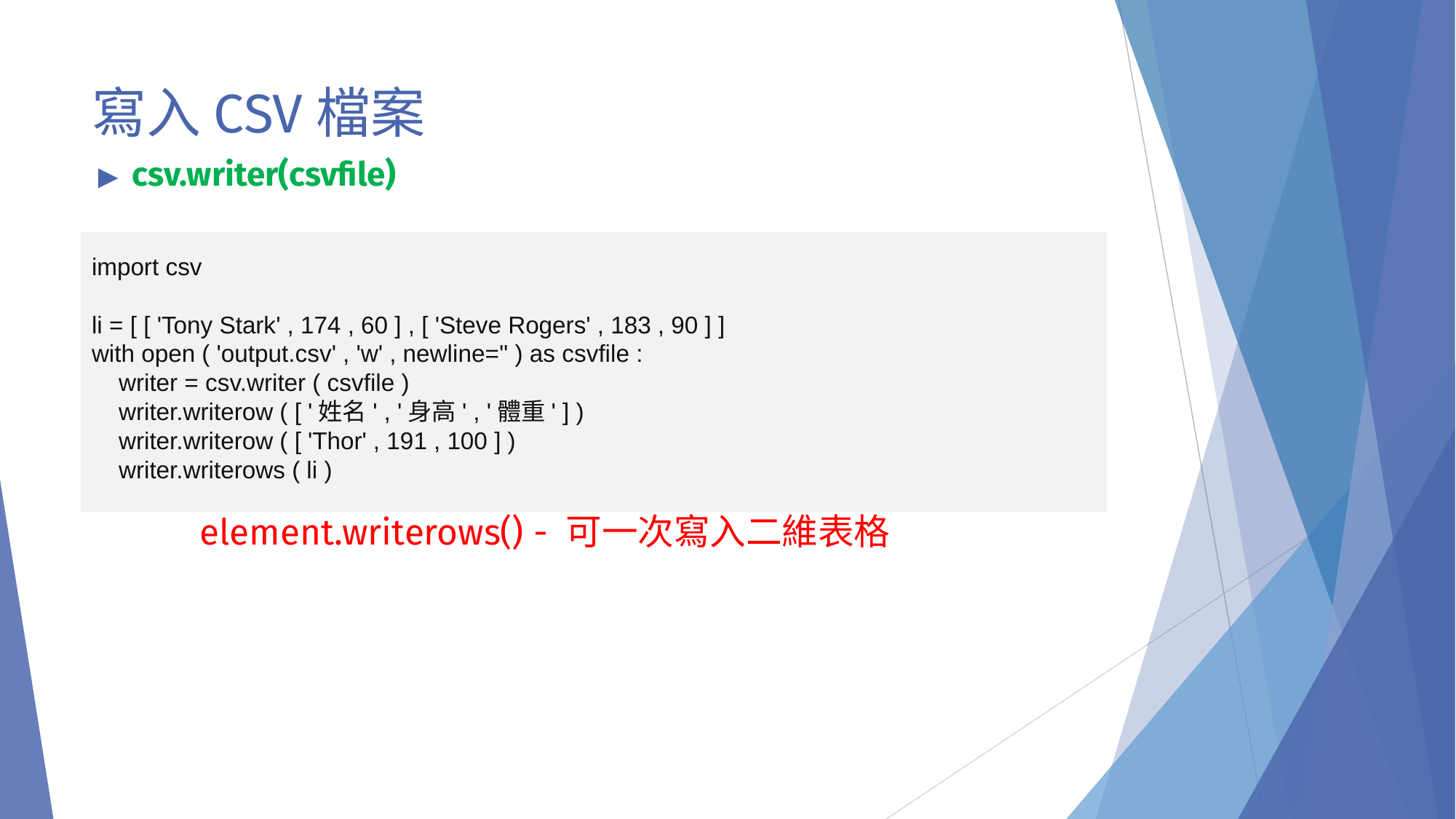

# 寫入CSV檔案
csv.writer(csvfile)

	element.writerows() - 可一次寫入二維表格
import csv

li = [ [ 'Tony Stark' , 174 , 60 ] , [ 'Steve Rogers' , 183 , 90 ] ]
with open ( 'output.csv' , 'w' , newline='' ) as csvfile :
    writer = csv.writer ( csvfile )
    writer.writerow ( [ '姓名' , '身高' , '體重' ] )
    writer.writerow ( [ 'Thor' , 191 , 100 ] )
    writer.writerows ( li )